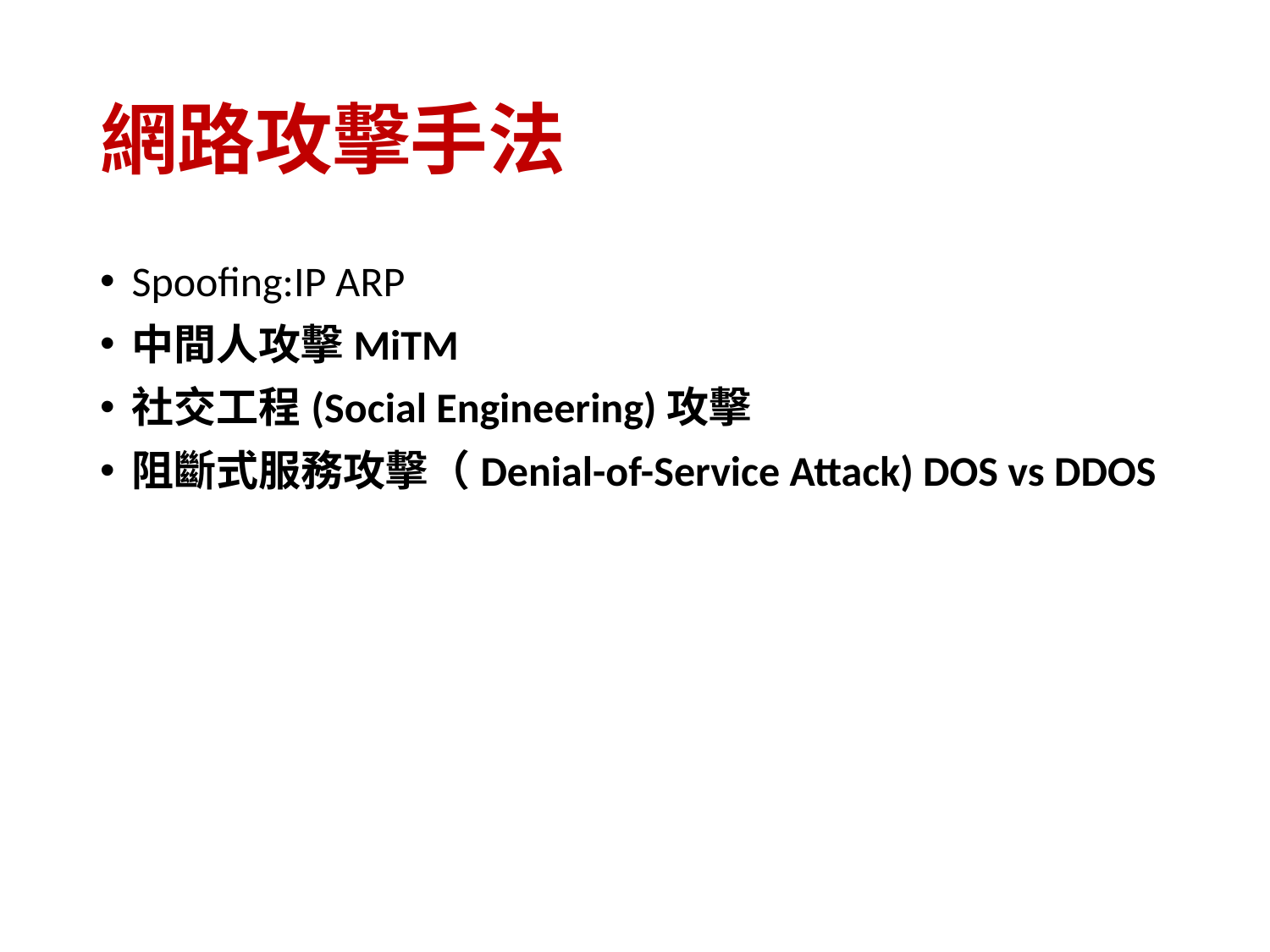

# 網路攻擊手法
Spoofing:IP ARP
中間人攻擊MiTM
社交工程(Social Engineering)攻擊
阻斷式服務攻擊（Denial-of-Service Attack) DOS vs DDOS